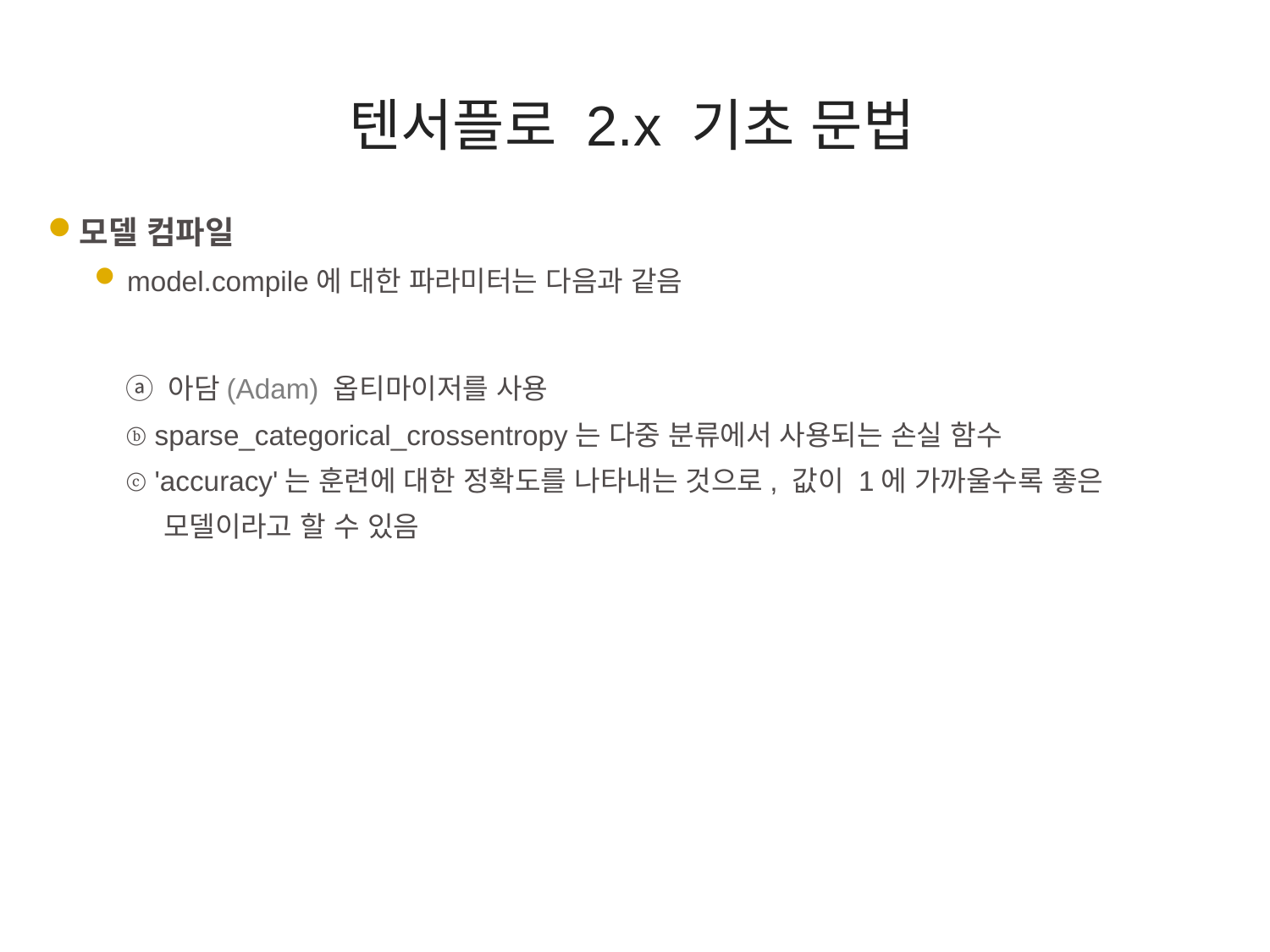

텐서플로 2.x 기초 문법
모델 컴파일
model.compile에 대한 파라미터는 다음과 같음

    ⓐ 아담(Adam) 옵티마이저를 사용
    ⓑ sparse_categorical_crossentropy는 다중 분류에서 사용되는 손실 함수
    ⓒ 'accuracy'는 훈련에 대한 정확도를 나타내는 것으로, 값이 1에 가까울수록 좋은
        모델이라고 할 수 있음